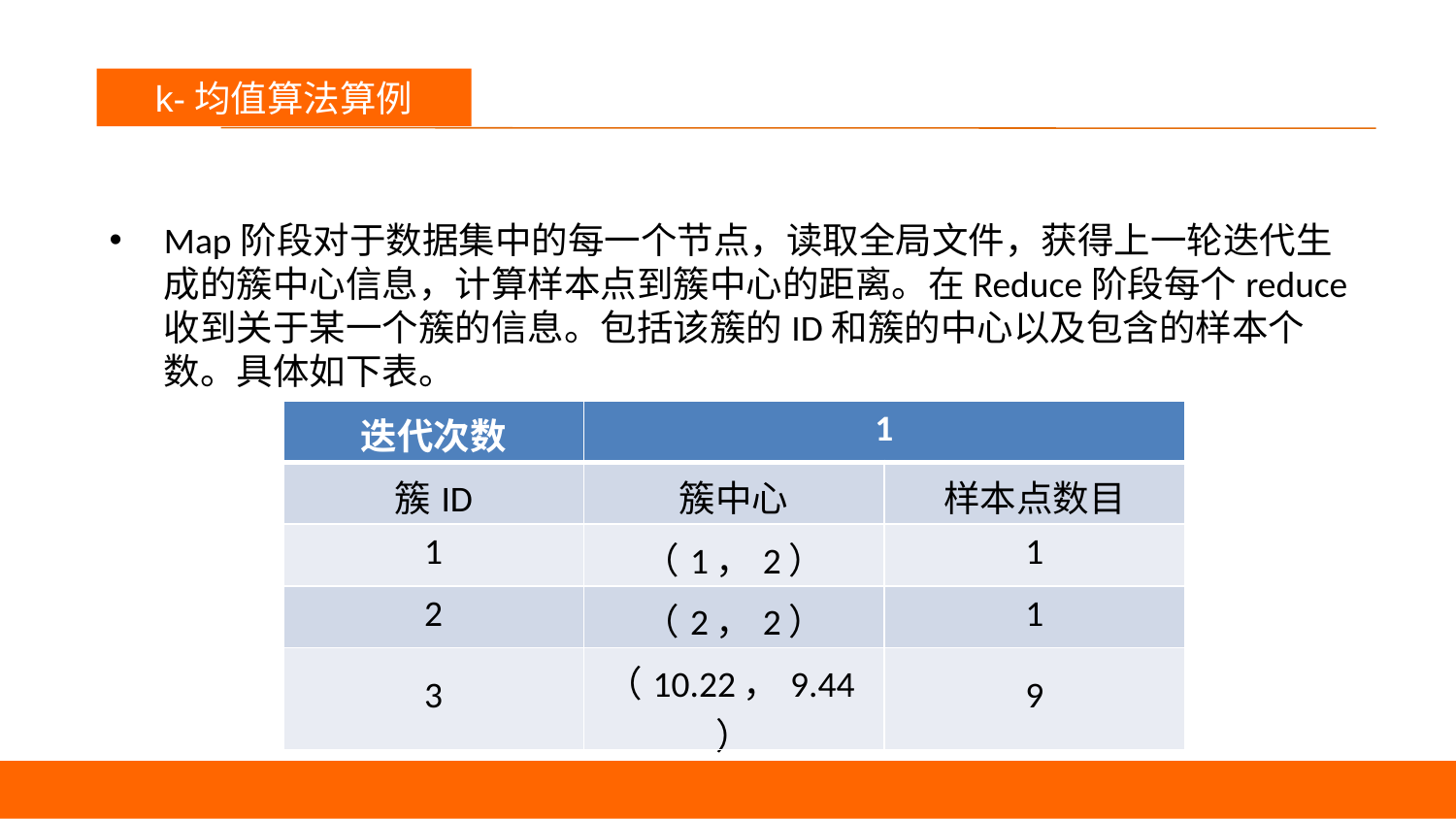

k-均值算法算例

Map阶段对于数据集中的每一个节点，读取全局文件，获得上一轮迭代生成的簇中心信息，计算样本点到簇中心的距离。在Reduce阶段每个reduce收到关于某一个簇的信息。包括该簇的ID和簇的中心以及包含的样本个数。具体如下表。

| 迭代次数 | 1 |  |
| --- | --- | --- |
| 簇ID | 簇中心 | 样本点数目 |
| 1 | （1，2） | 1 |
| 2 | （2，2） | 1 |
| 3 | （10.22，9.44） | 9 |